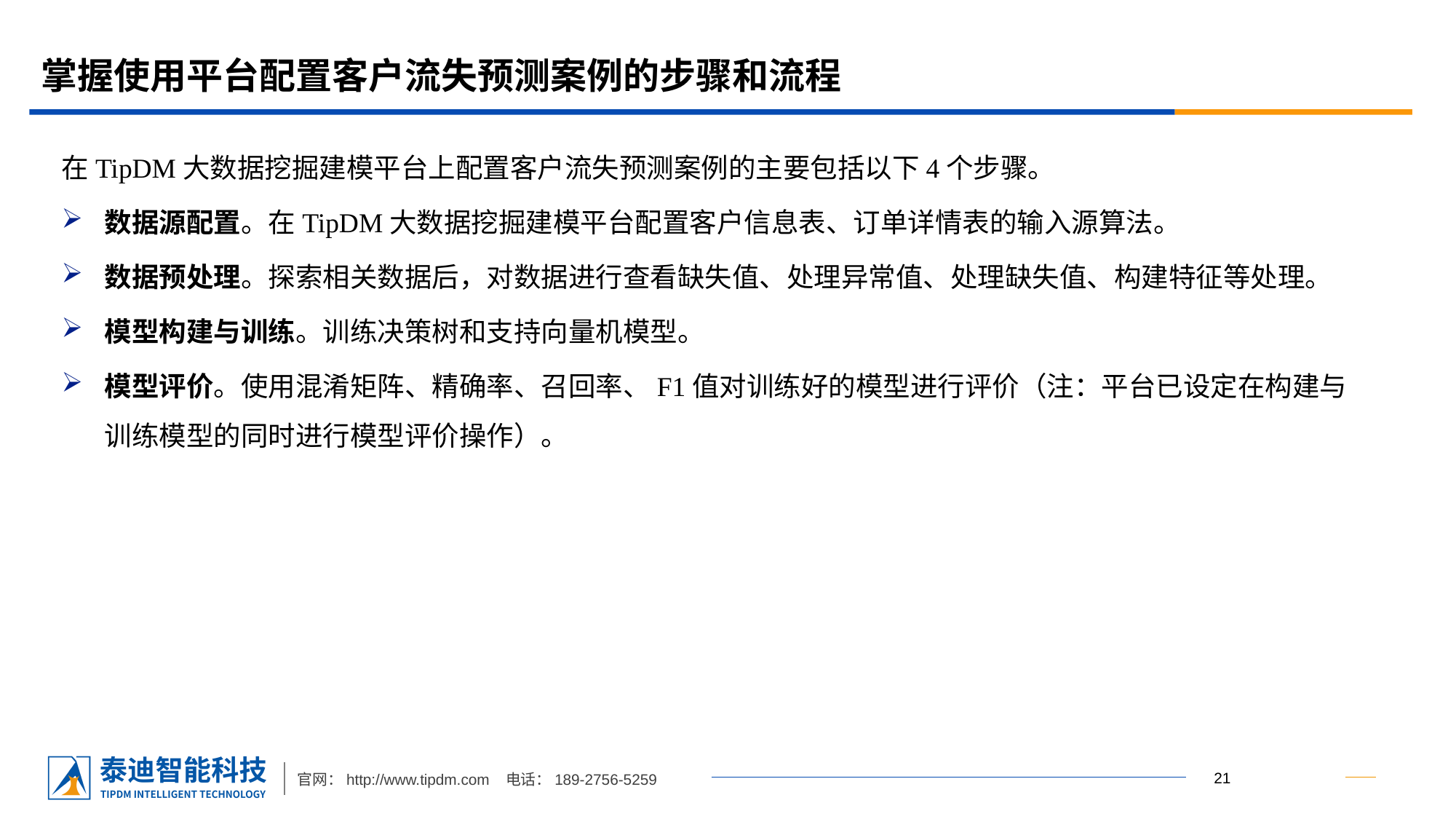

# 掌握使用平台配置客户流失预测案例的步骤和流程
在TipDM大数据挖掘建模平台上配置客户流失预测案例的主要包括以下4个步骤。
数据源配置。在TipDM大数据挖掘建模平台配置客户信息表、订单详情表的输入源算法。
数据预处理。探索相关数据后，对数据进行查看缺失值、处理异常值、处理缺失值、构建特征等处理。
模型构建与训练。训练决策树和支持向量机模型。
模型评价。使用混淆矩阵、精确率、召回率、F1值对训练好的模型进行评价（注：平台已设定在构建与训练模型的同时进行模型评价操作）。